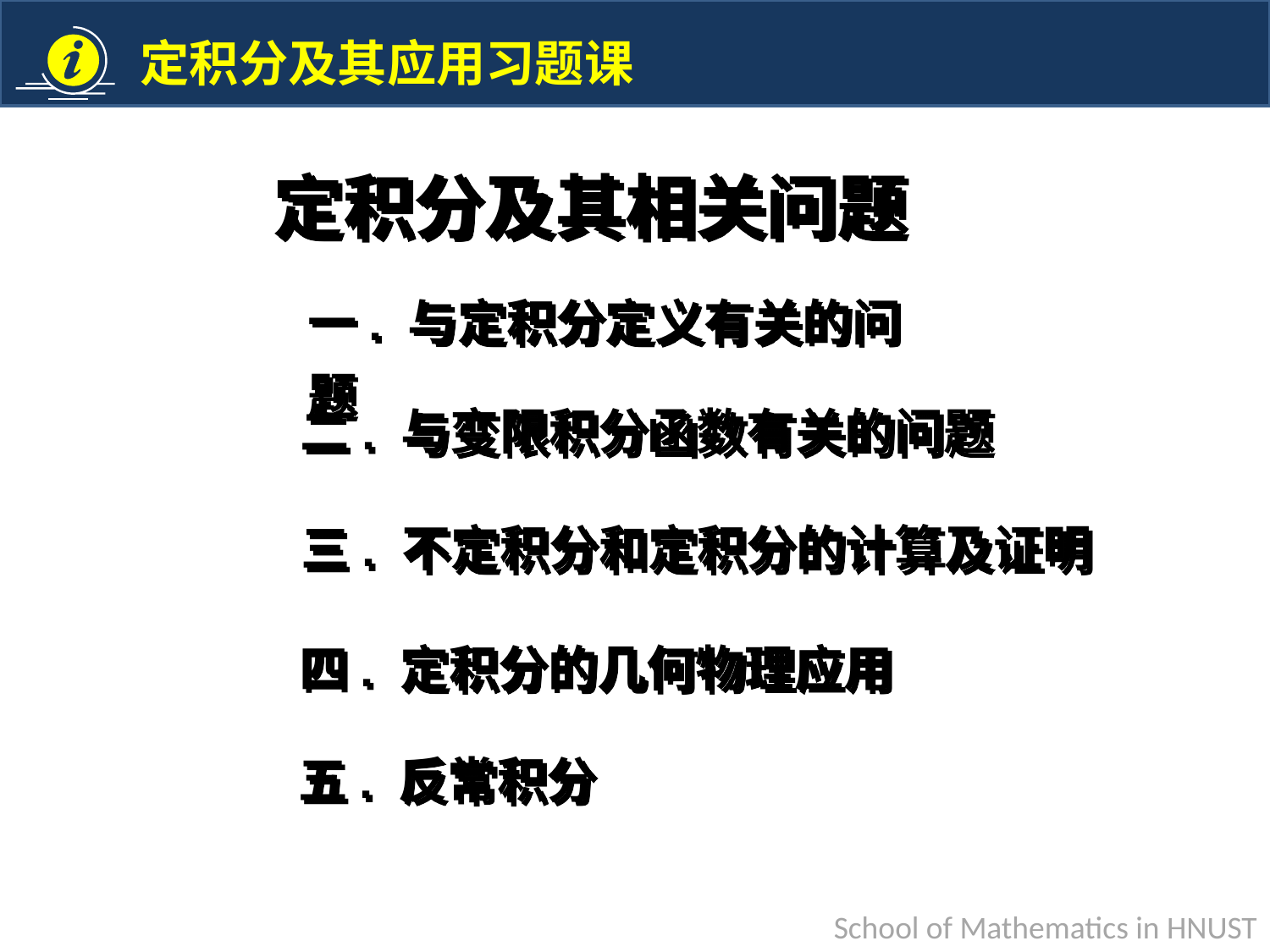

定积分及其相关问题
一. 与定积分定义有关的问题
二. 与变限积分函数有关的问题
三. 不定积分和定积分的计算及证明
四. 定积分的几何物理应用
五. 反常积分